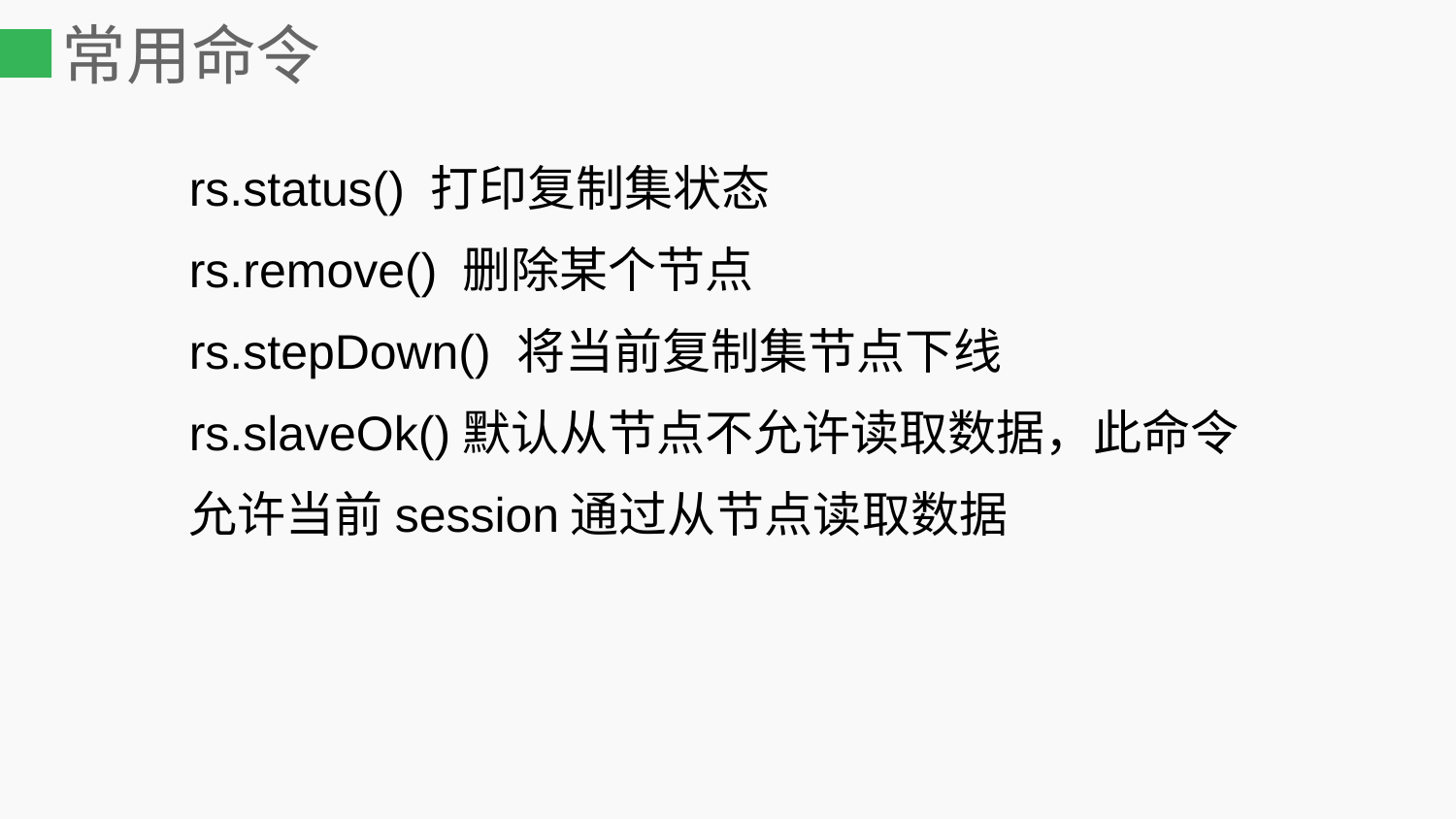

# 常用命令
rs.status() 打印复制集状态
rs.remove() 删除某个节点
rs.stepDown() 将当前复制集节点下线
rs.slaveOk()默认从节点不允许读取数据，此命令允许当前session通过从节点读取数据